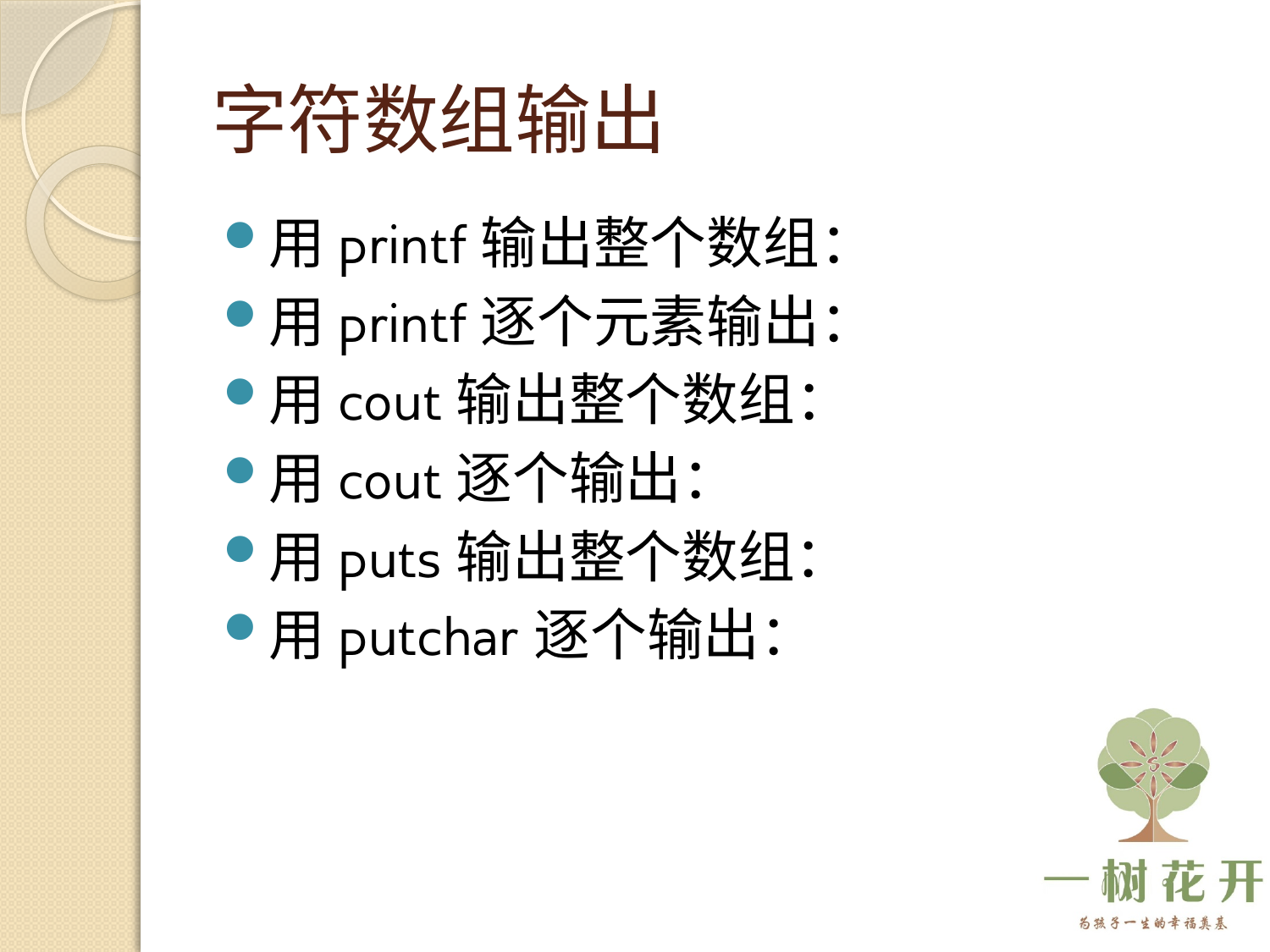

# 字符数组输出
用printf输出整个数组：
用printf逐个元素输出：
用cout输出整个数组：
用cout逐个输出：
用puts输出整个数组：
用putchar逐个输出：